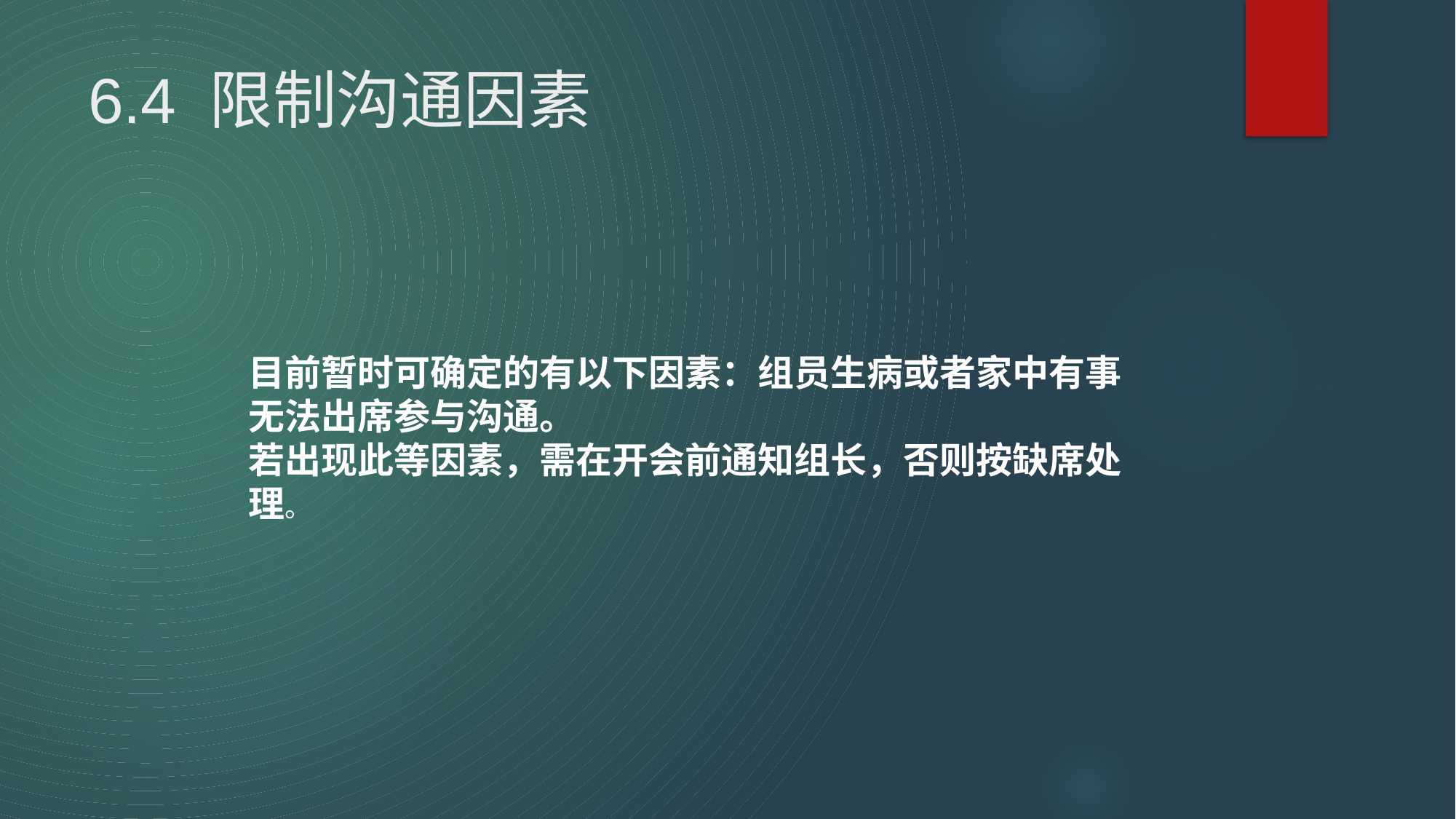

# 6.4 限制沟通因素
目前暂时可确定的有以下因素：组员生病或者家中有事无法出席参与沟通。
若出现此等因素，需在开会前通知组长，否则按缺席处理。